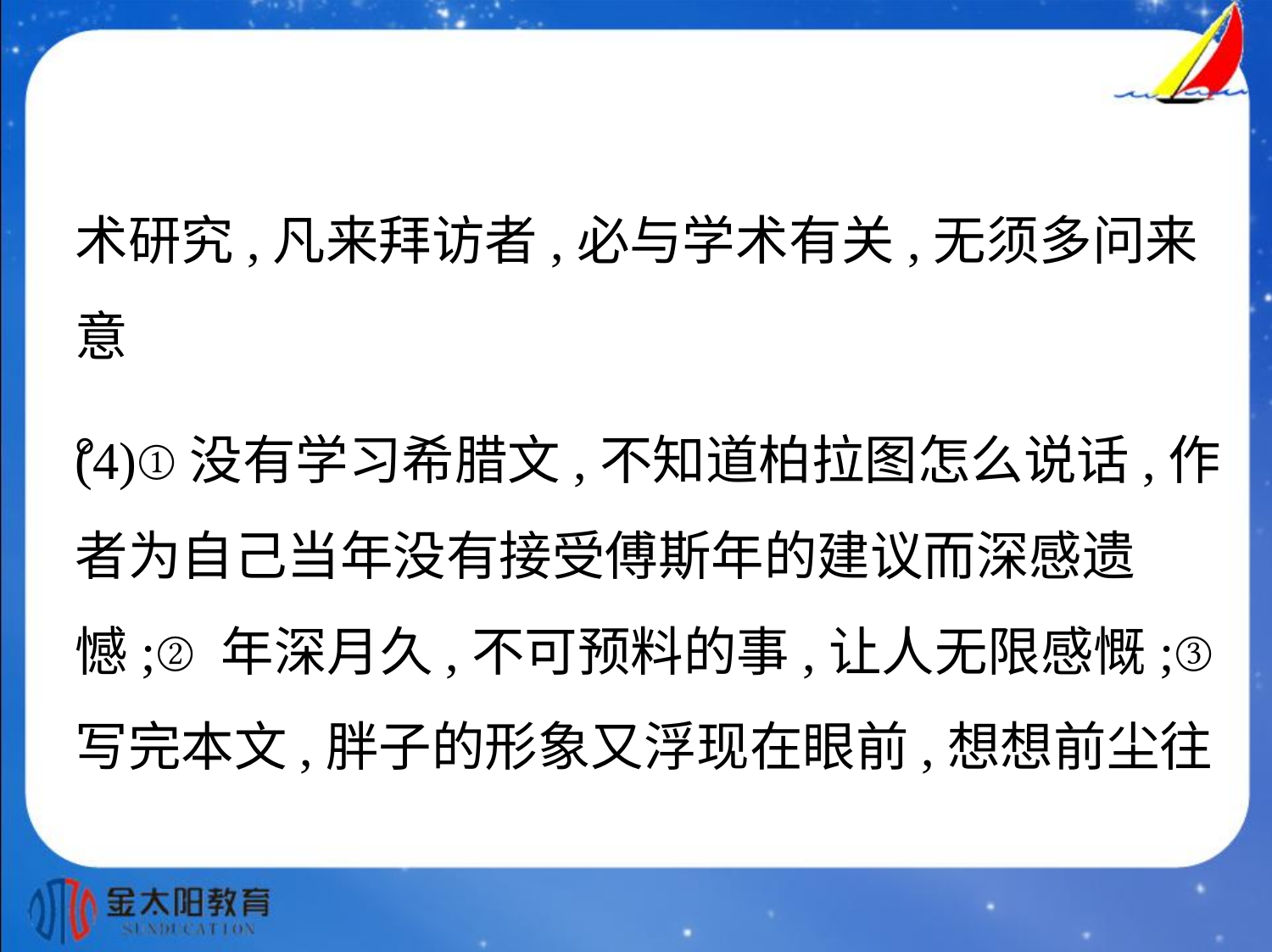

术研究,凡来拜访者,必与学术有关,无须多问来意
。
(4)①没有学习希腊文,不知道柏拉图怎么说话,作
者为自己当年没有接受傅斯年的建议而深感遗
憾;②年深月久,不可预料的事,让人无限感慨;③
写完本文,胖子的形象又浮现在眼前,想想前尘往